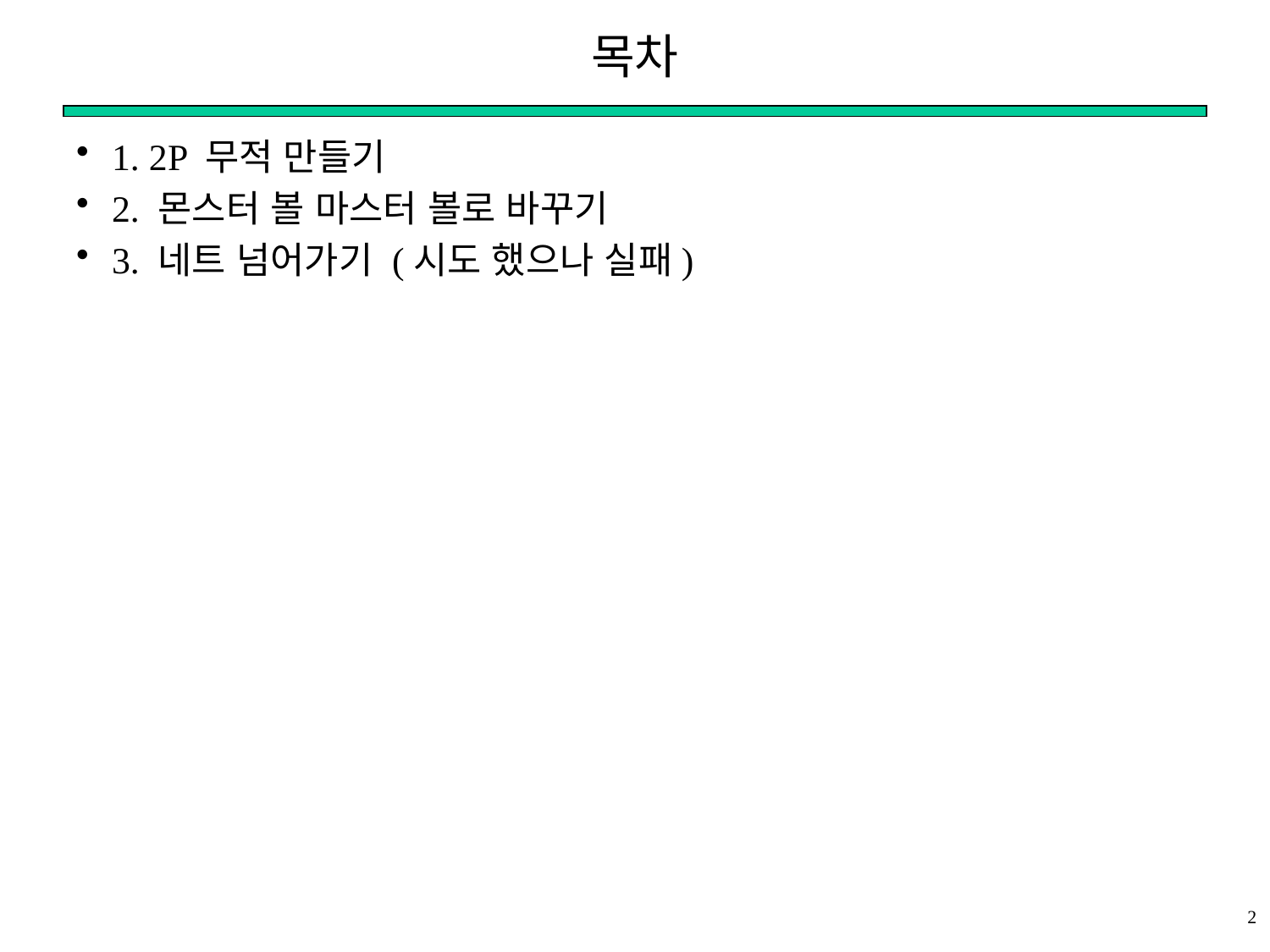

# 목차
1. 2P 무적 만들기
2. 몬스터 볼 마스터 볼로 바꾸기
3. 네트 넘어가기 (시도 했으나 실패)
2